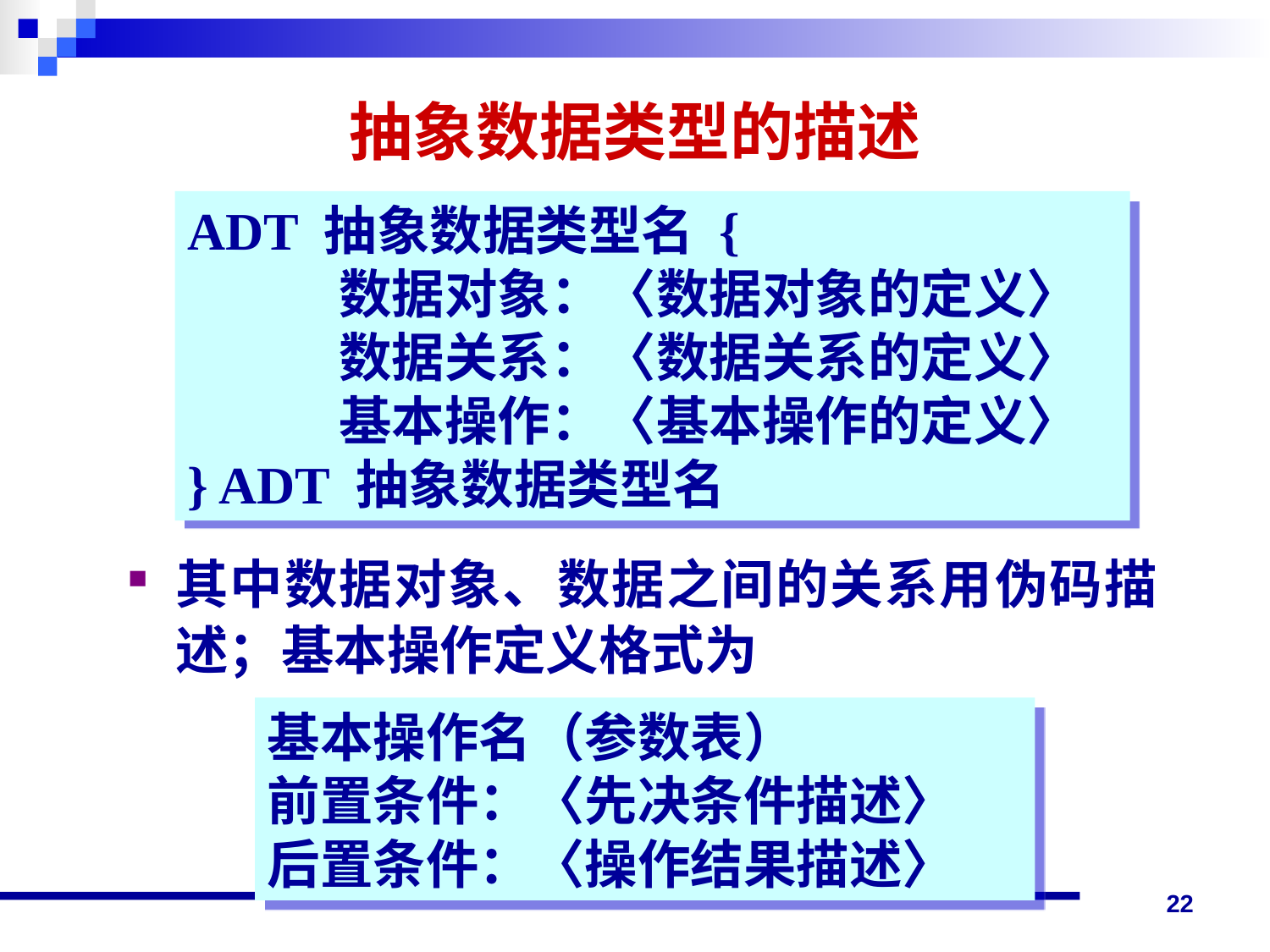

# 抽象数据类型的描述
ADT 抽象数据类型名 {
   	 数据对象：〈数据对象的定义〉
   	 数据关系：〈数据关系的定义〉
  	 基本操作：〈基本操作的定义〉
} ADT 抽象数据类型名
其中数据对象、数据之间的关系用伪码描述；基本操作定义格式为
基本操作名（参数表）
前置条件：〈先决条件描述〉
后置条件：〈操作结果描述〉
22